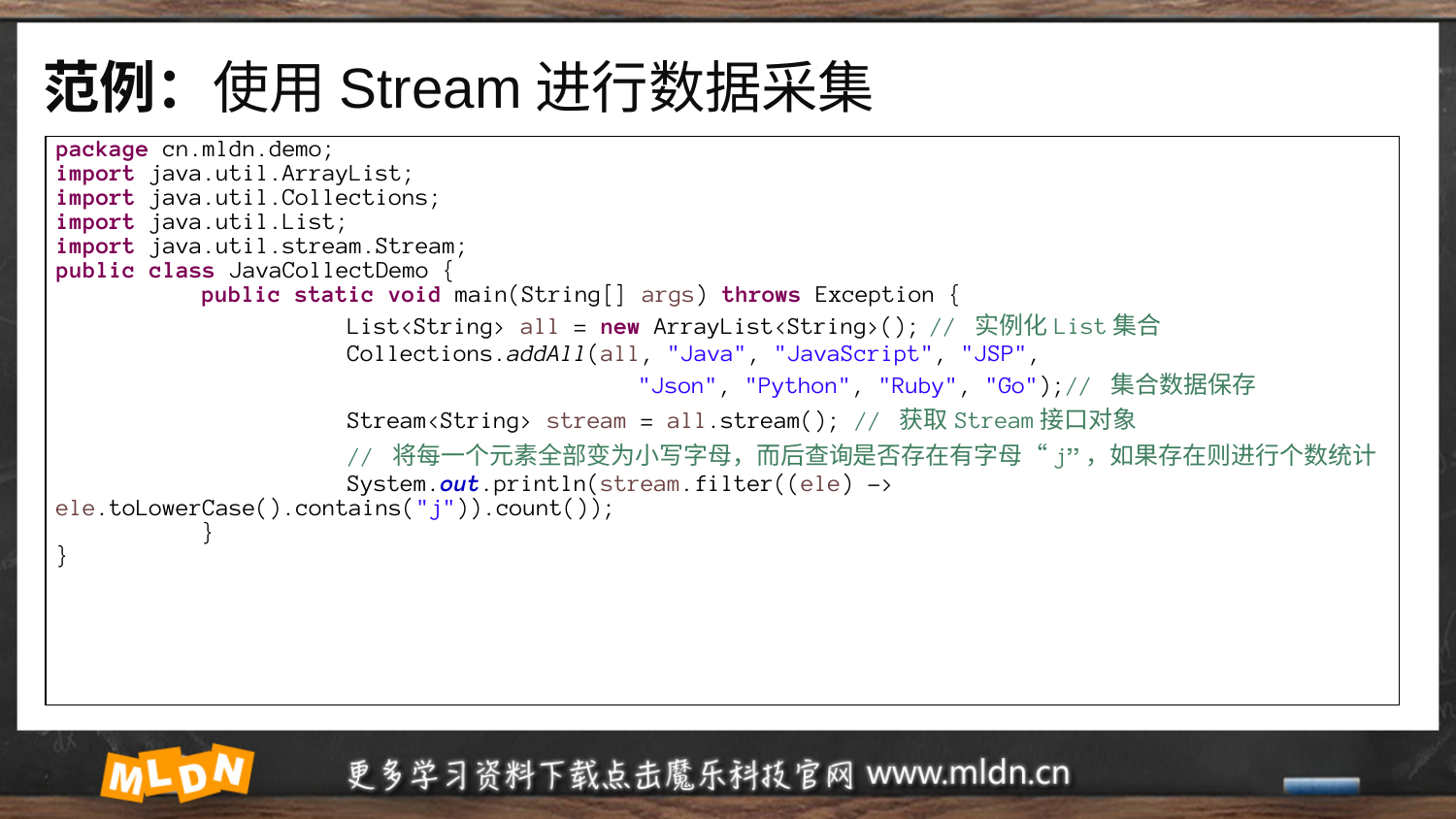

# 范例：使用Stream进行数据采集
| package cn.mldn.demo; import java.util.ArrayList; import java.util.Collections; import java.util.List; import java.util.stream.Stream; public class JavaCollectDemo { public static void main(String[] args) throws Exception { List<String> all = new ArrayList<String>(); // 实例化List集合 Collections.addAll(all, "Java", "JavaScript", "JSP", "Json", "Python", "Ruby", "Go");// 集合数据保存 Stream<String> stream = all.stream(); // 获取Stream接口对象 // 将每一个元素全部变为小写字母，而后查询是否存在有字母“j”，如果存在则进行个数统计 System.out.println(stream.filter((ele) -> ele.toLowerCase().contains("j")).count()); } } |
| --- |